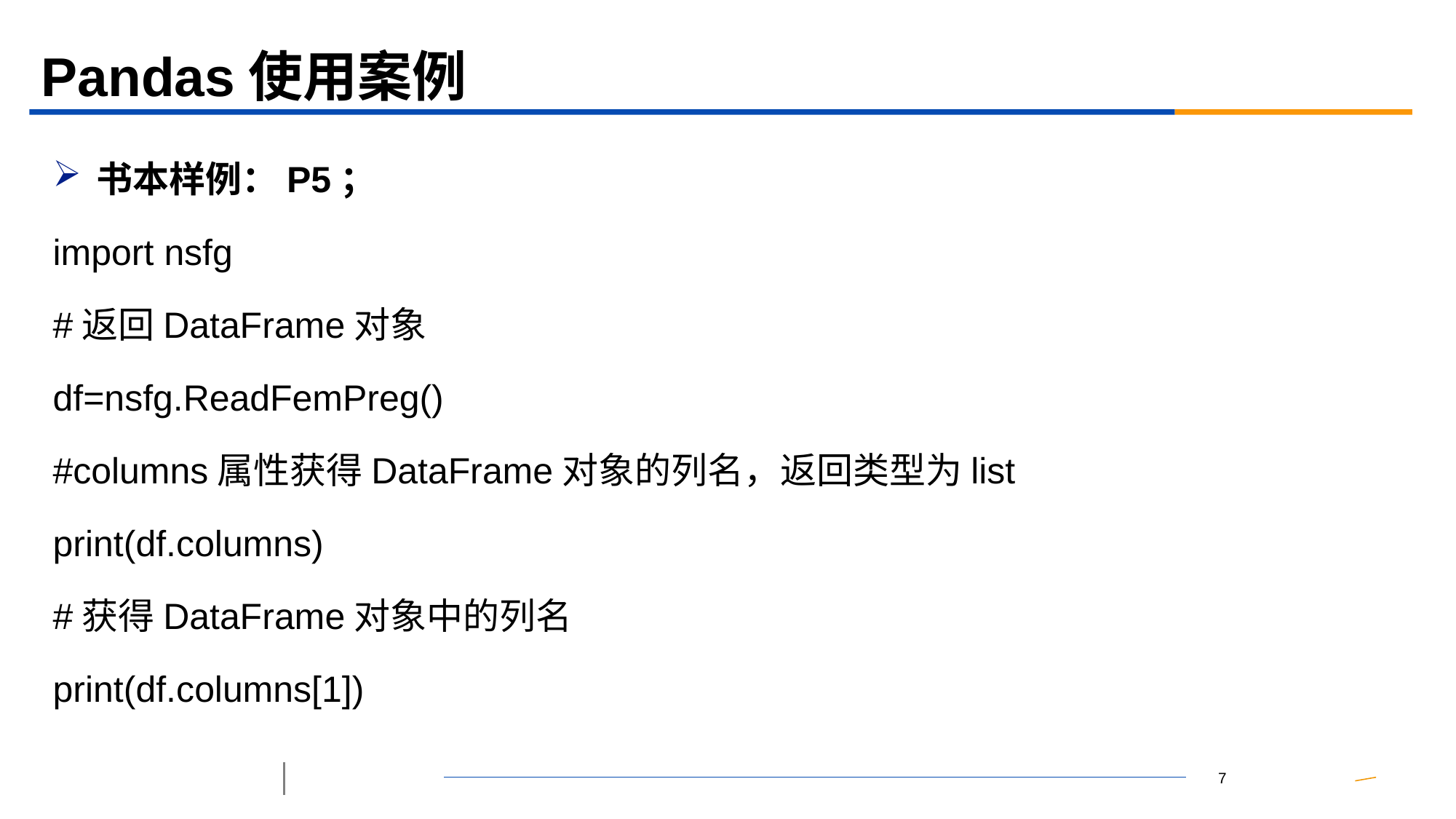

# Pandas使用案例
书本样例：P5；
import nsfg
#返回DataFrame对象
df=nsfg.ReadFemPreg()
#columns属性获得DataFrame对象的列名，返回类型为list
print(df.columns)
#获得DataFrame对象中的列名
print(df.columns[1])